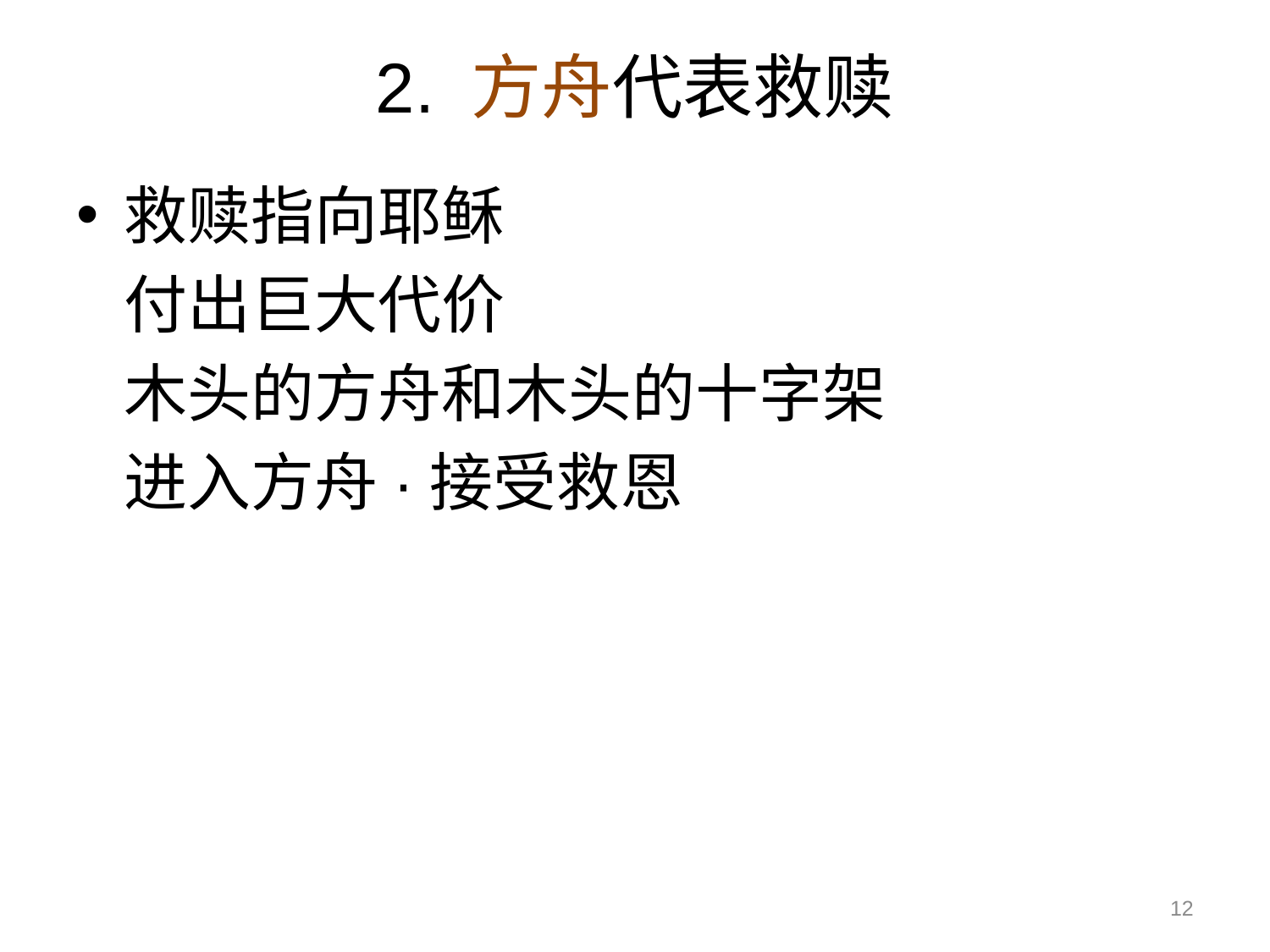

# 2. 方舟代表救赎
救赎指向耶稣
	付出巨大代价
	木头的方舟和木头的十字架
	进入方舟·接受救恩
12